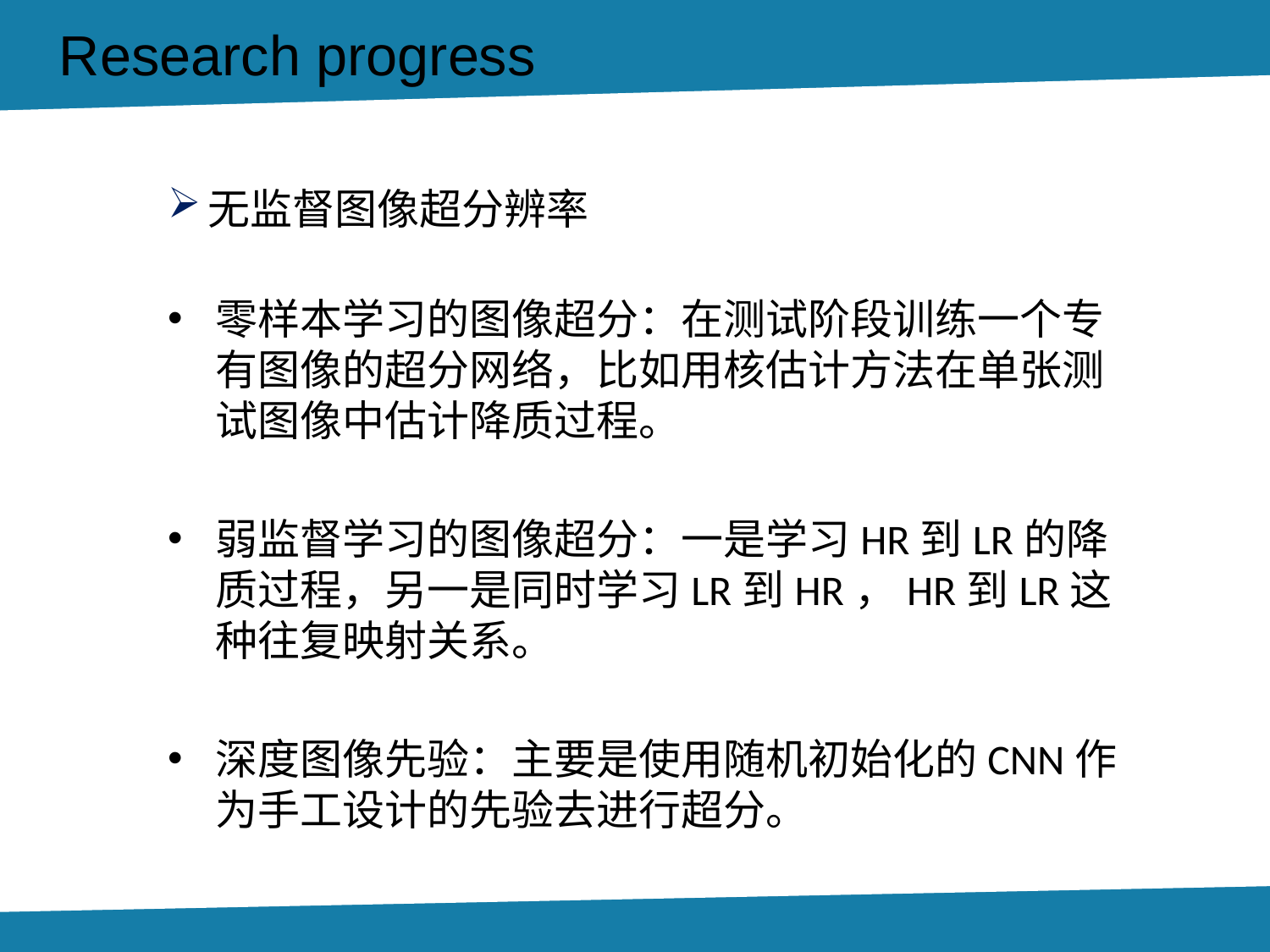

Research progress
无监督图像超分辨率
零样本学习的图像超分：在测试阶段训练一个专有图像的超分网络，比如用核估计方法在单张测试图像中估计降质过程。

弱监督学习的图像超分：一是学习HR到LR的降质过程，另一是同时学习LR到HR，HR到LR这种往复映射关系。

深度图像先验：主要是使用随机初始化的CNN作为手工设计的先验去进行超分。